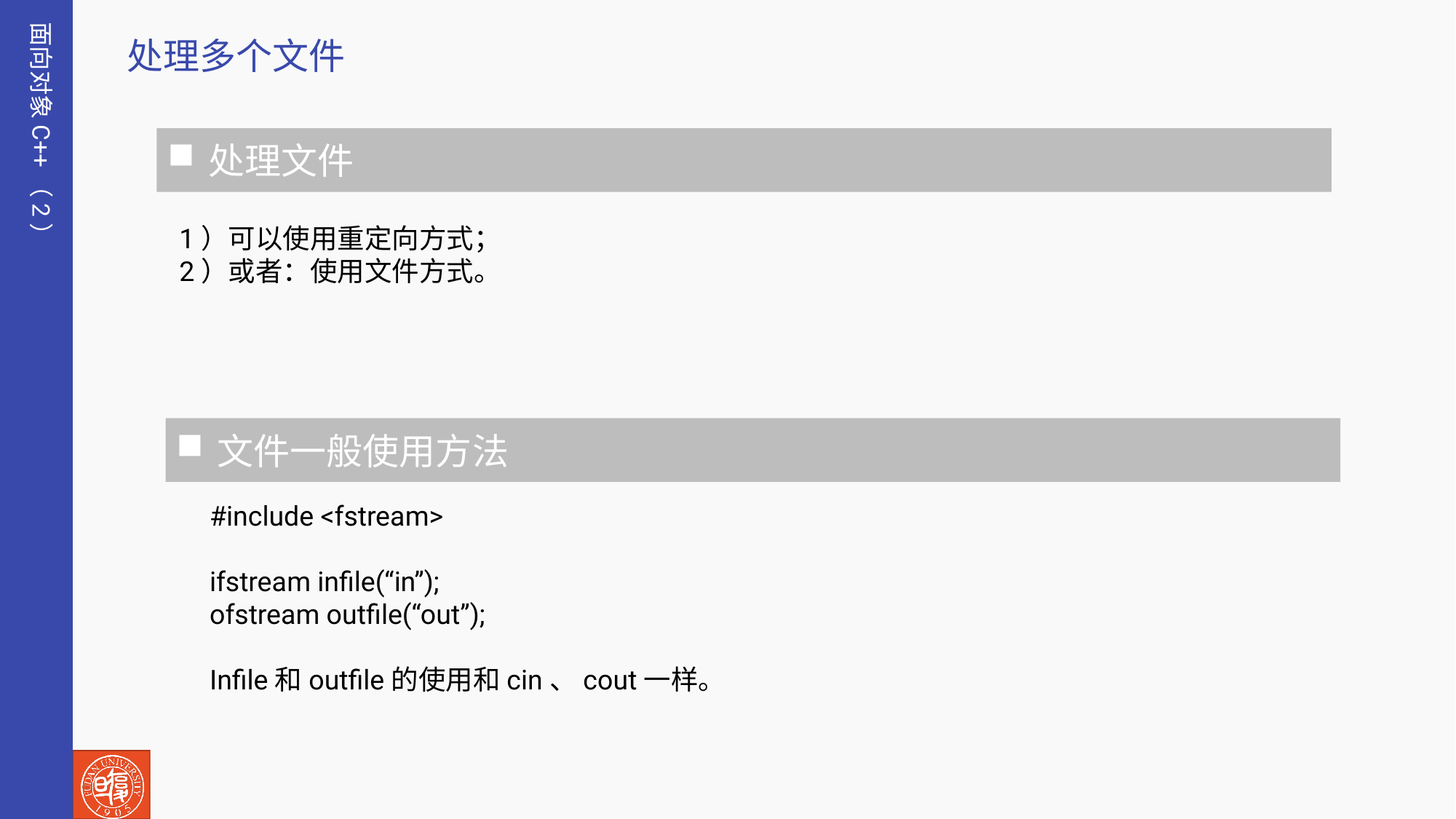

面向对象C++（2）
处理多个文件
处理文件
1）可以使用重定向方式；
2）或者：使用文件方式。
文件一般使用方法
#include <fstream>

ifstream infile(“in”);
ofstream outfile(“out”);

Infile和outfile的使用和cin、cout一样。